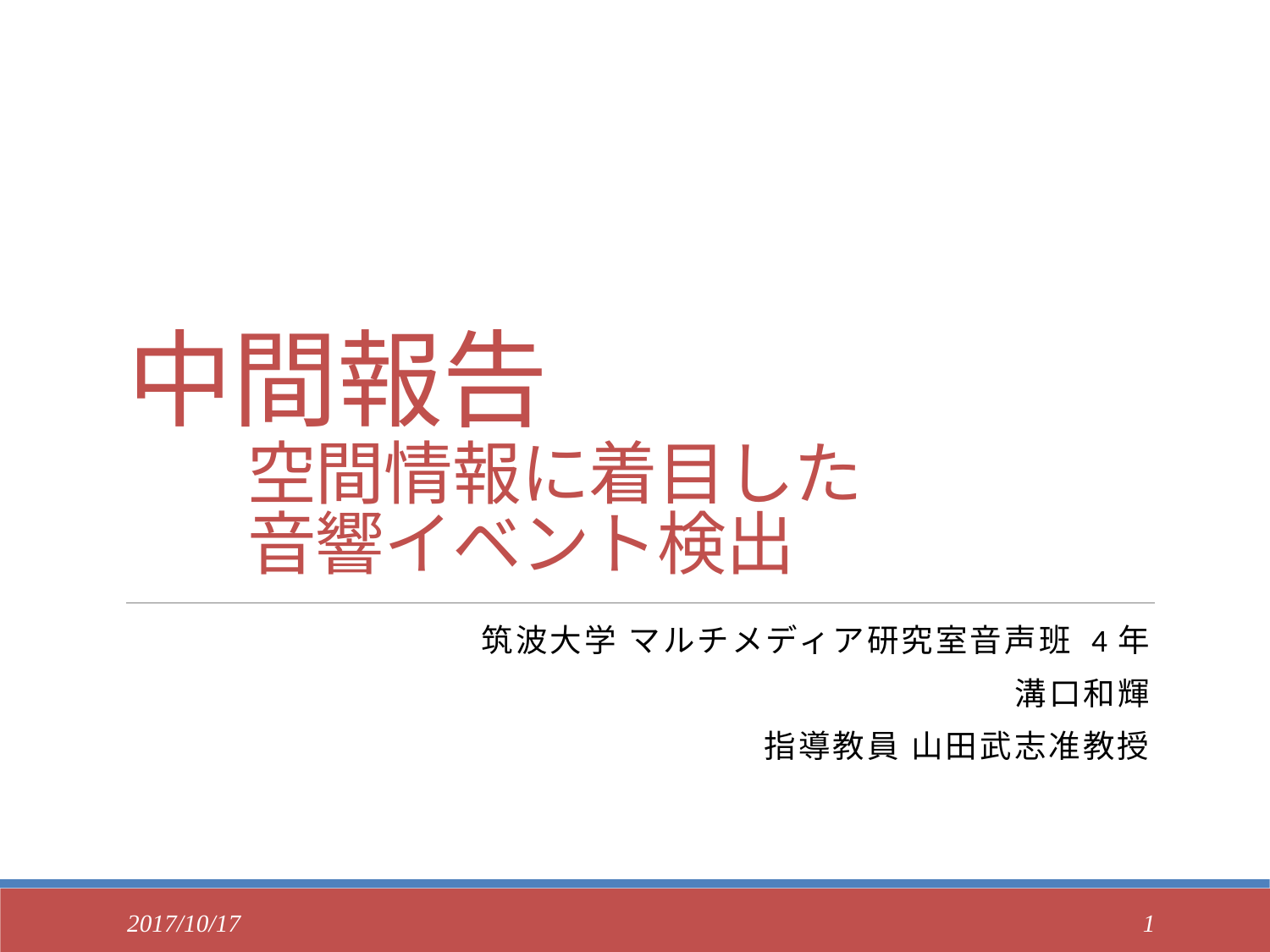

# 中間報告
空間情報に着目した
音響イベント検出
筑波大学 マルチメディア研究室音声班 4年
溝口和輝
指導教員 山田武志准教授
2017/10/17
1